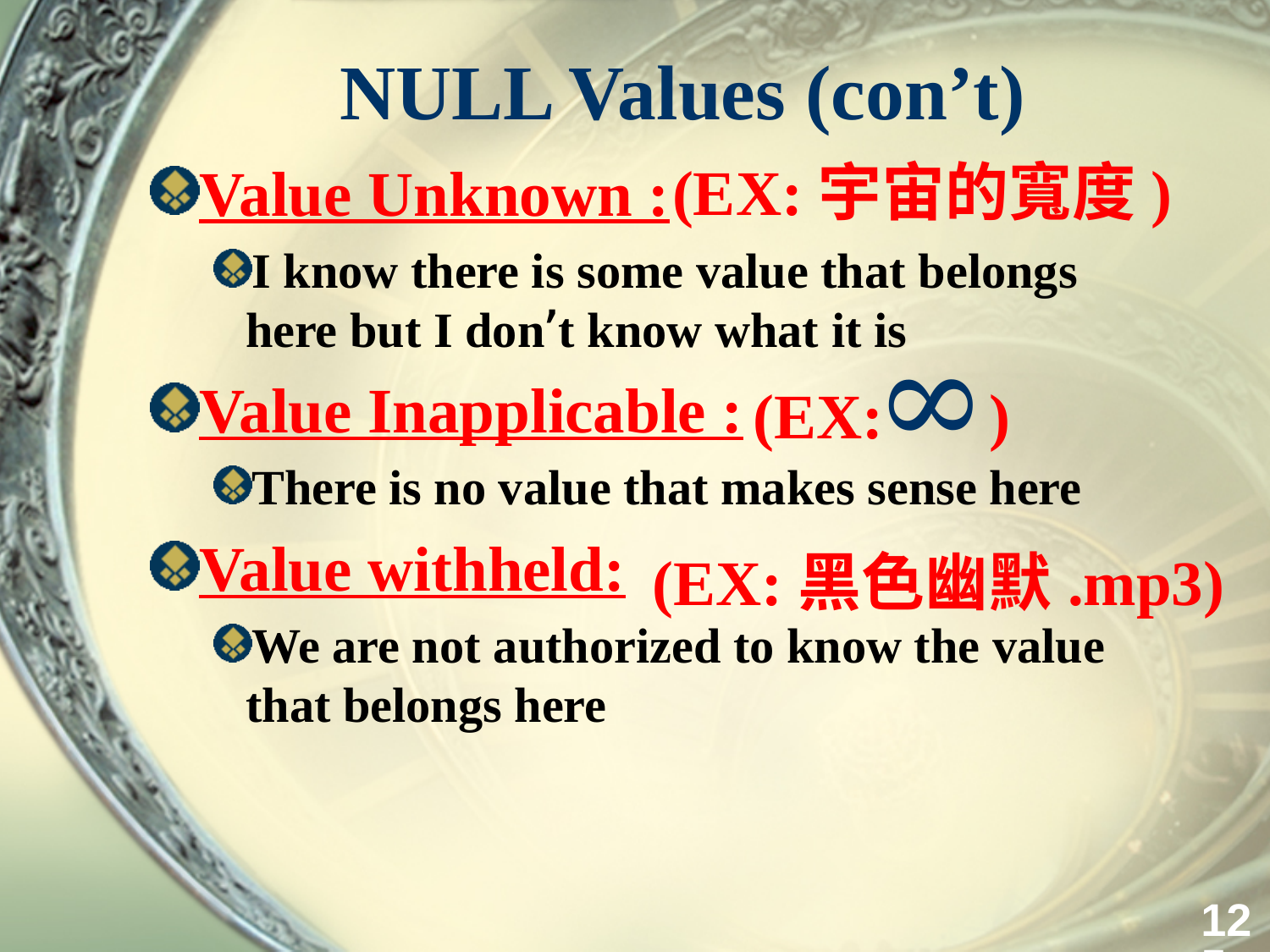

NULL Values (con’t)
Value Unknown :
I know there is some value that belongs here but I don’t know what it is
Value Inapplicable :
There is no value that makes sense here
Value withheld:
We are not authorized to know the value that belongs here
(EX:宇宙的寬度)
(EX:∞)
(EX:黑色幽默.mp3)
125